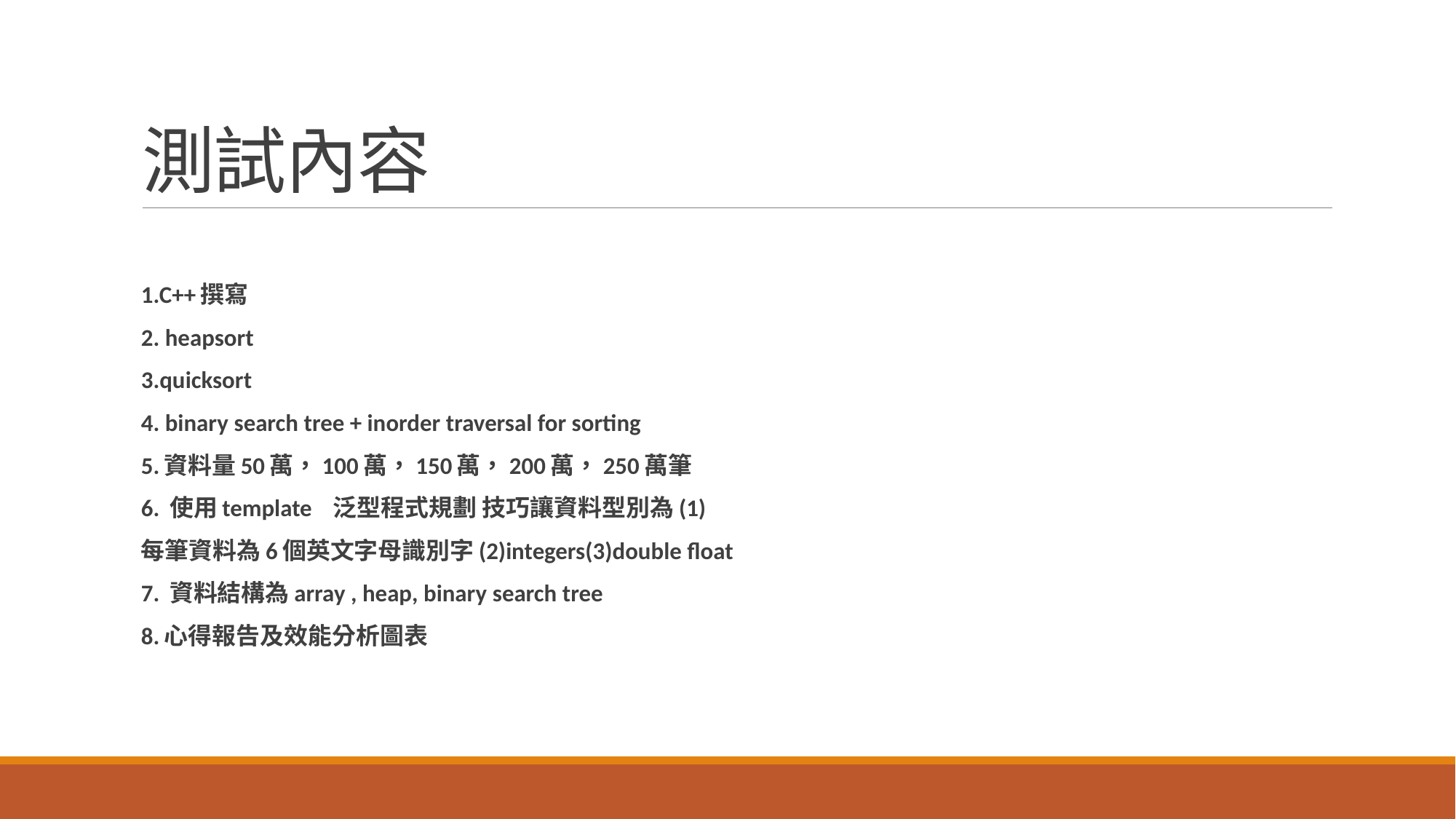

# 測試內容

1.C++撰寫
2. heapsort
3.quicksort
4. binary search tree + inorder traversal for sorting
5.資料量50萬，100萬，150萬，200萬，250萬筆
6. 使用template   泛型程式規劃 技巧讓資料型別為(1)
每筆資料為6個英文字母識別字(2)integers(3)double float
7. 資料結構為array , heap, binary search tree
8.心得報告及效能分析圖表